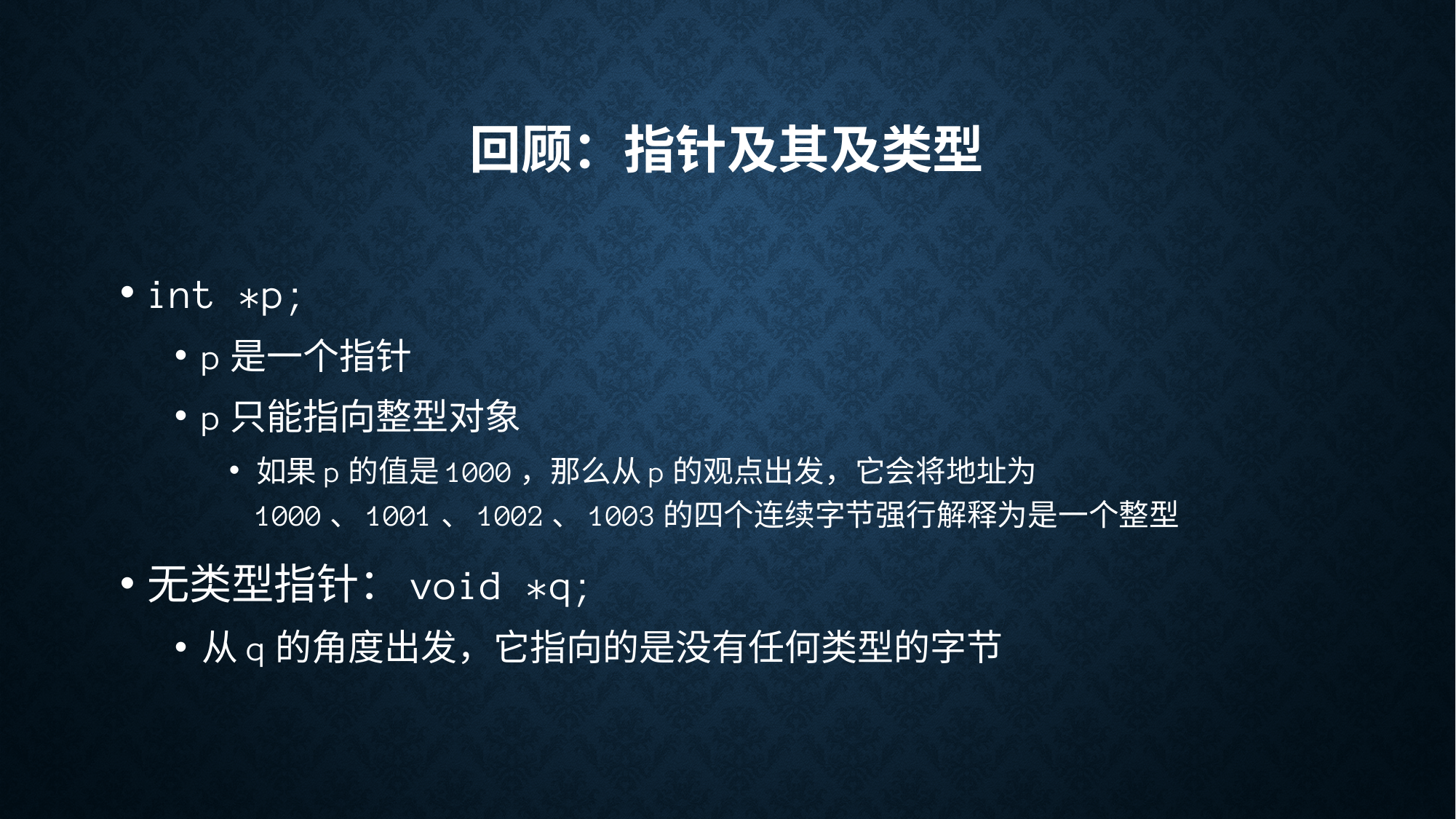

# 回顾：指针及其及类型
int *p;
p是一个指针
p只能指向整型对象
如果p的值是1000，那么从p的观点出发，它会将地址为1000、1001、1002、1003的四个连续字节强行解释为是一个整型
无类型指针：void *q;
从q的角度出发，它指向的是没有任何类型的字节